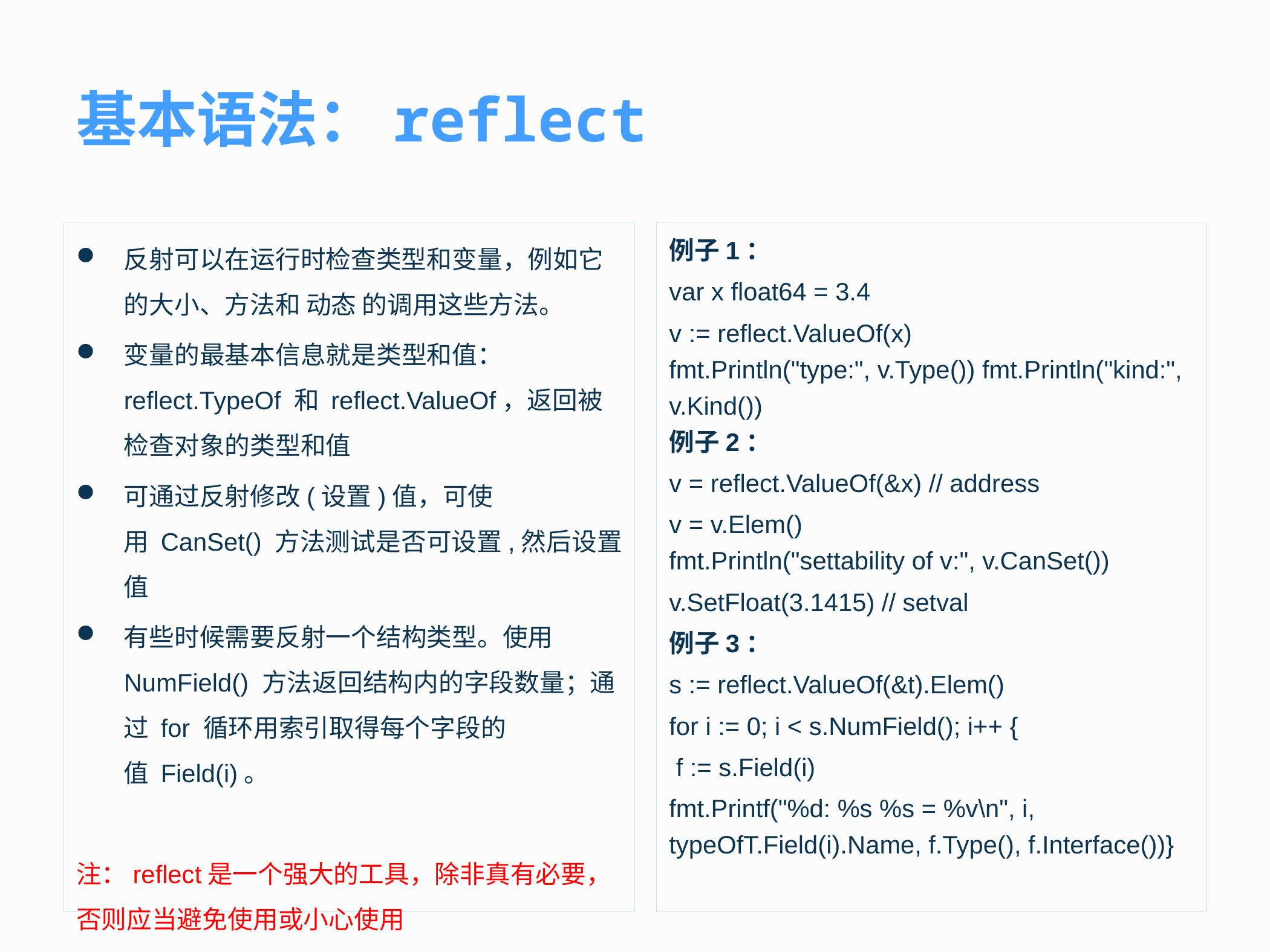

# 基本语法：reflect
反射可以在运行时检查类型和变量，例如它的大小、方法和 动态 的调用这些方法。
变量的最基本信息就是类型和值：reflect.TypeOf 和 reflect.ValueOf，返回被检查对象的类型和值
可通过反射修改(设置)值，可使用 CanSet() 方法测试是否可设置,然后设置值
有些时候需要反射一个结构类型。使用NumField() 方法返回结构内的字段数量；通过 for 循环用索引取得每个字段的值 Field(i)。

注：reflect是一个强大的工具，除非真有必要，否则应当避免使用或小心使用
例子1：
var x float64 = 3.4
v := reflect.ValueOf(x)
fmt.Println("type:", v.Type()) fmt.Println("kind:", v.Kind())
例子2：
v = reflect.ValueOf(&x) // address
v = v.Elem()
fmt.Println("settability of v:", v.CanSet())
v.SetFloat(3.1415) // setval
例子3：
s := reflect.ValueOf(&t).Elem()
for i := 0; i < s.NumField(); i++ {
 f := s.Field(i)
fmt.Printf("%d: %s %s = %v\n", i, typeOfT.Field(i).Name, f.Type(), f.Interface())}